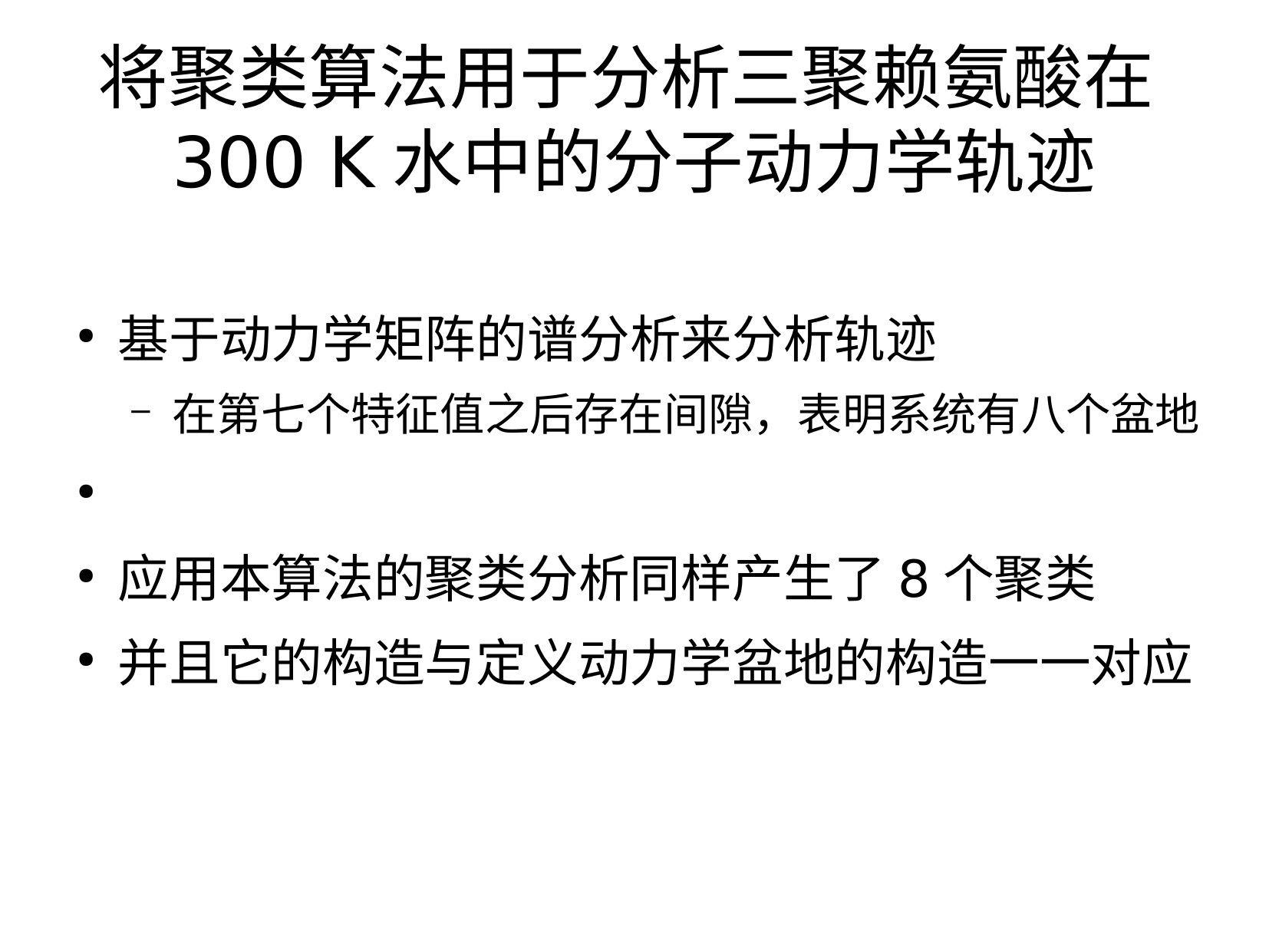

基于动力学矩阵的谱分析来分析轨迹
在第七个特征值之后存在间隙，表明系统有八个盆地

应用本算法的聚类分析同样产生了8个聚类
并且它的构造与定义动力学盆地的构造一一对应
将聚类算法用于分析三聚赖氨酸在300 K水中的分子动力学轨迹